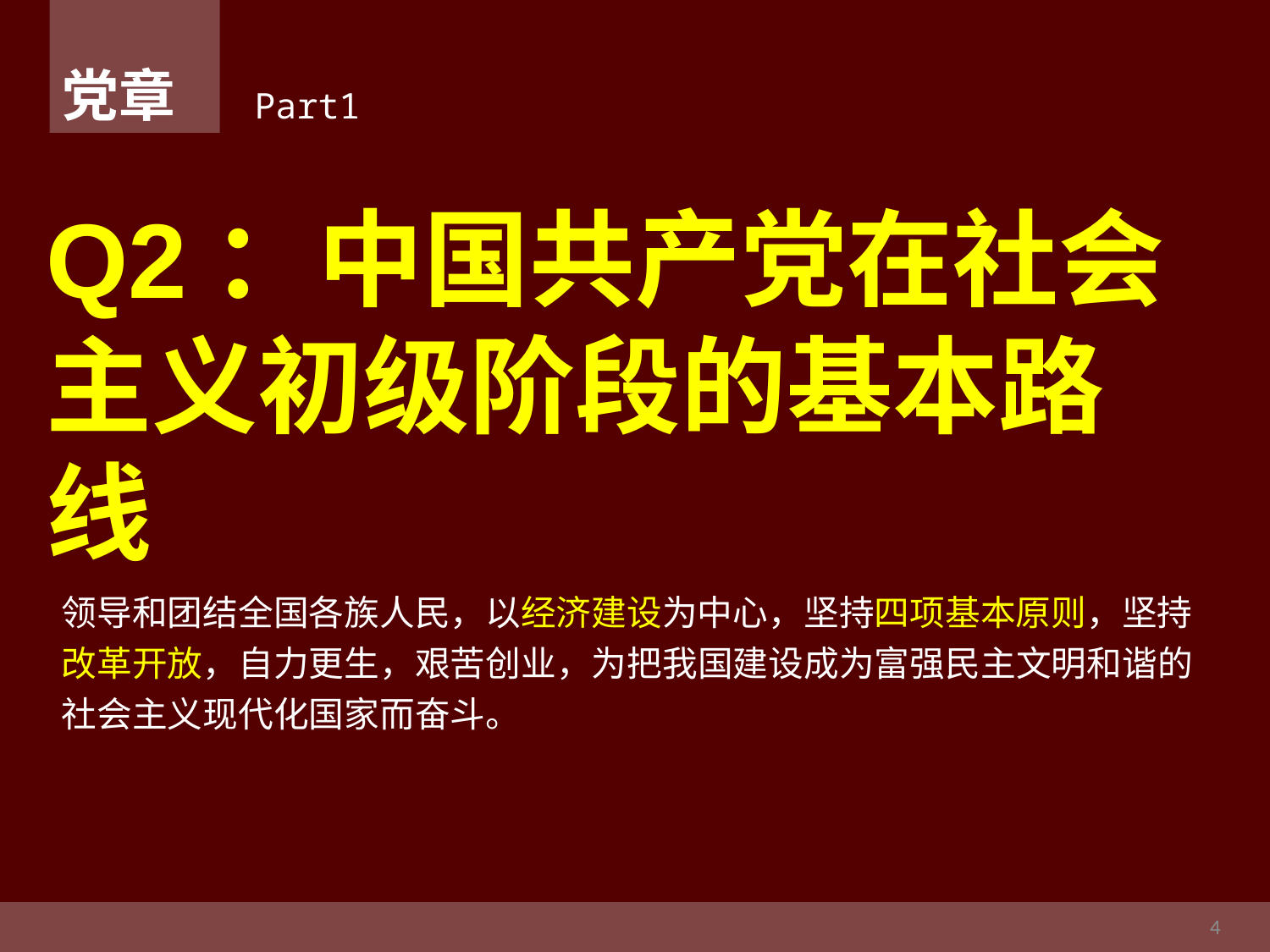

党章
Part1
Q2：中国共产党在社会主义初级阶段的基本路线
领导和团结全国各族人民，以经济建设为中心，坚持四项基本原则，坚持改革开放，自力更生，艰苦创业，为把我国建设成为富强民主文明和谐的社会主义现代化国家而奋斗。
4